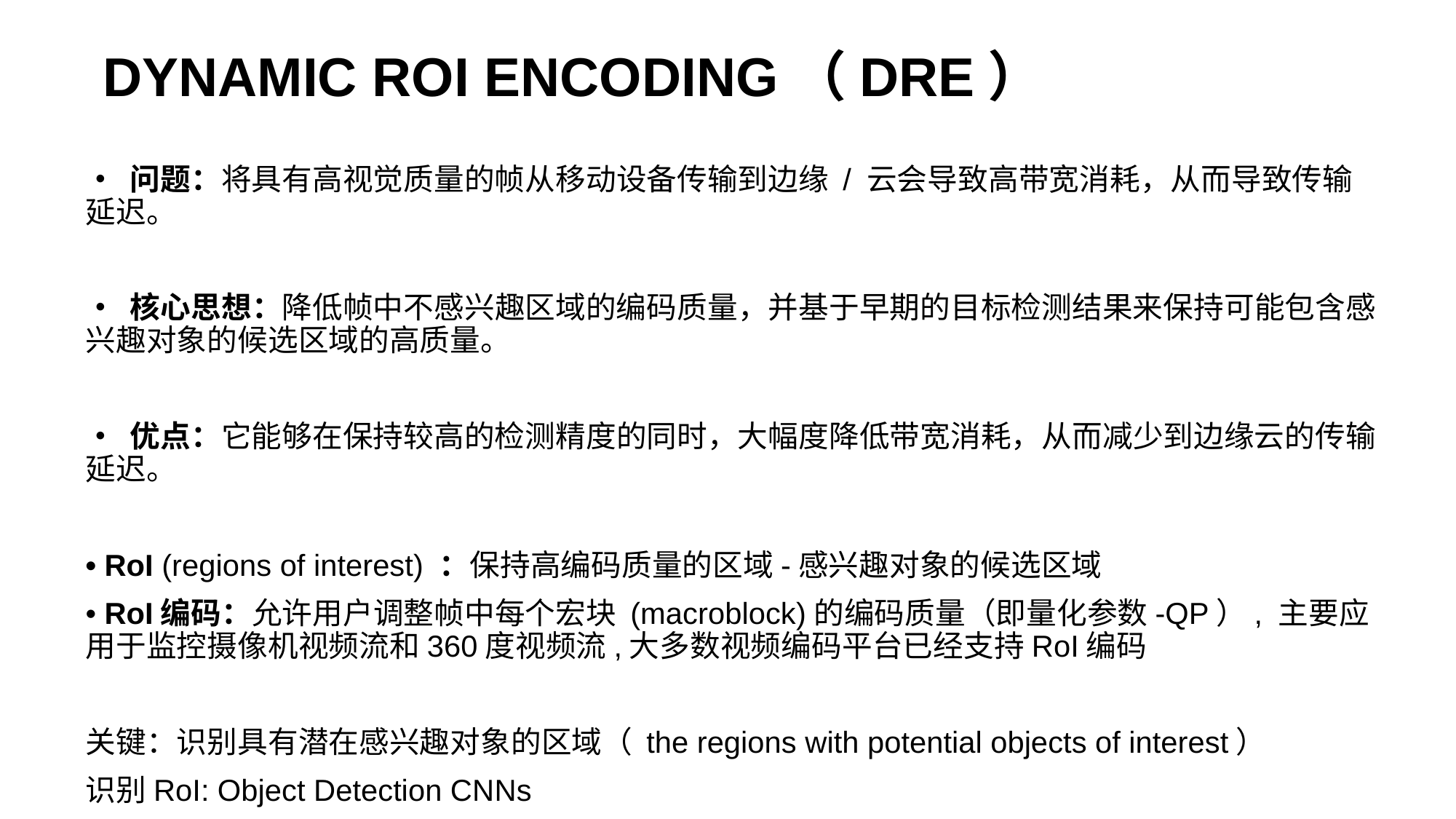

# DYNAMIC ROI ENCODING（DRE）
• 问题：将具有高视觉质量的帧从移动设备传输到边缘 / 云会导致高带宽消耗，从而导致传输延迟。

• 核心思想：降低帧中不感兴趣区域的编码质量，并基于早期的目标检测结果来保持可能包含感兴趣对象的候选区域的高质量。

• 优点：它能够在保持较高的检测精度的同时，大幅度降低带宽消耗，从而减少到边缘云的传输延迟。

• RoI (regions of interest) ：保持高编码质量的区域-感兴趣对象的候选区域
• RoI编码：允许用户调整帧中每个宏块 (macroblock)的编码质量（即量化参数-QP）, 主要应用于监控摄像机视频流和360度视频流,大多数视频编码平台已经支持RoI编码

关键：识别具有潜在感兴趣对象的区域（ the regions with potential objects of interest）
识别RoI: Object Detection CNNs